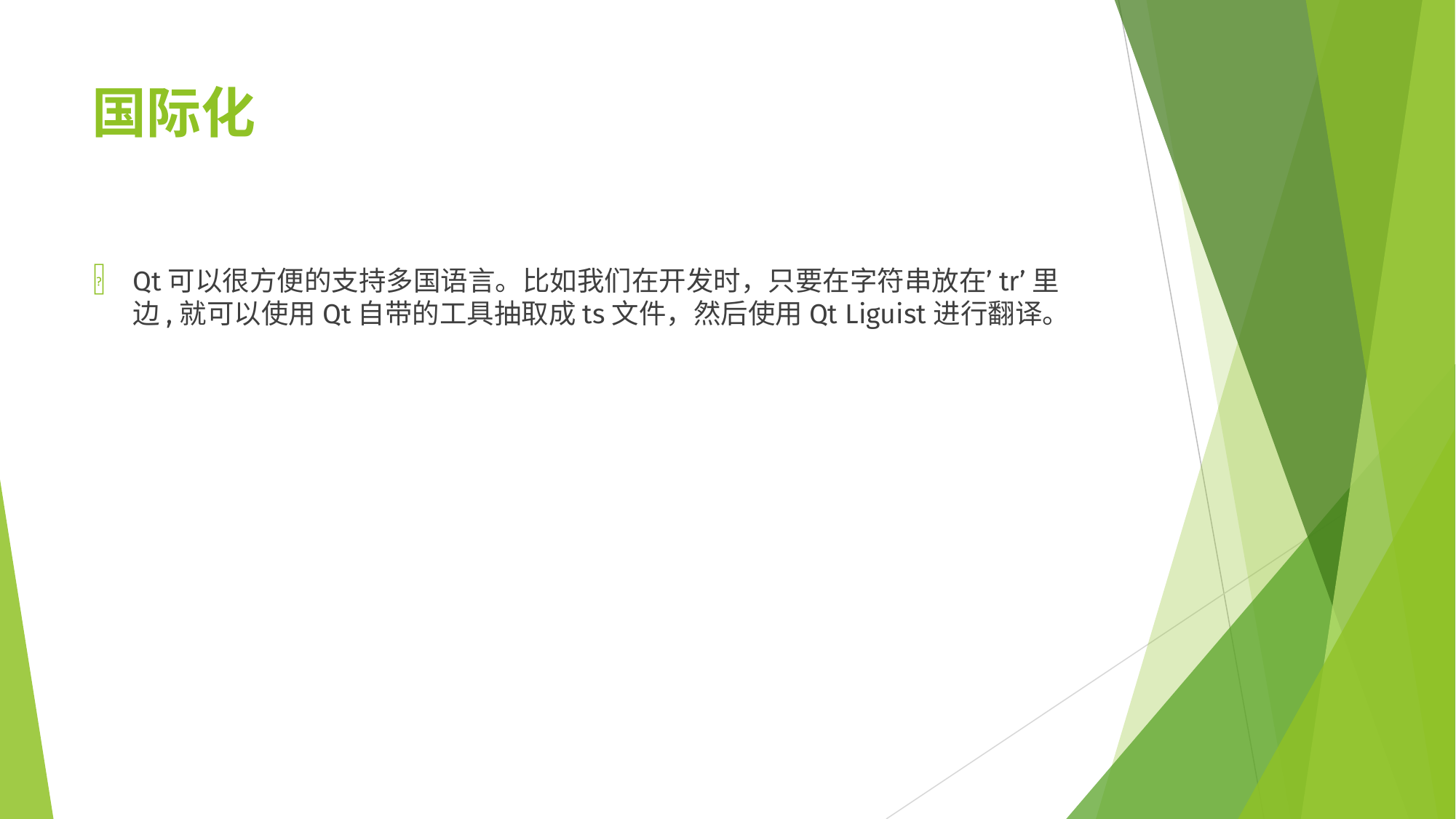

# 国际化
Qt可以很方便的支持多国语言。比如我们在开发时，只要在字符串放在’tr’里边,就可以使用Qt自带的工具抽取成ts文件，然后使用Qt Liguist进行翻译。